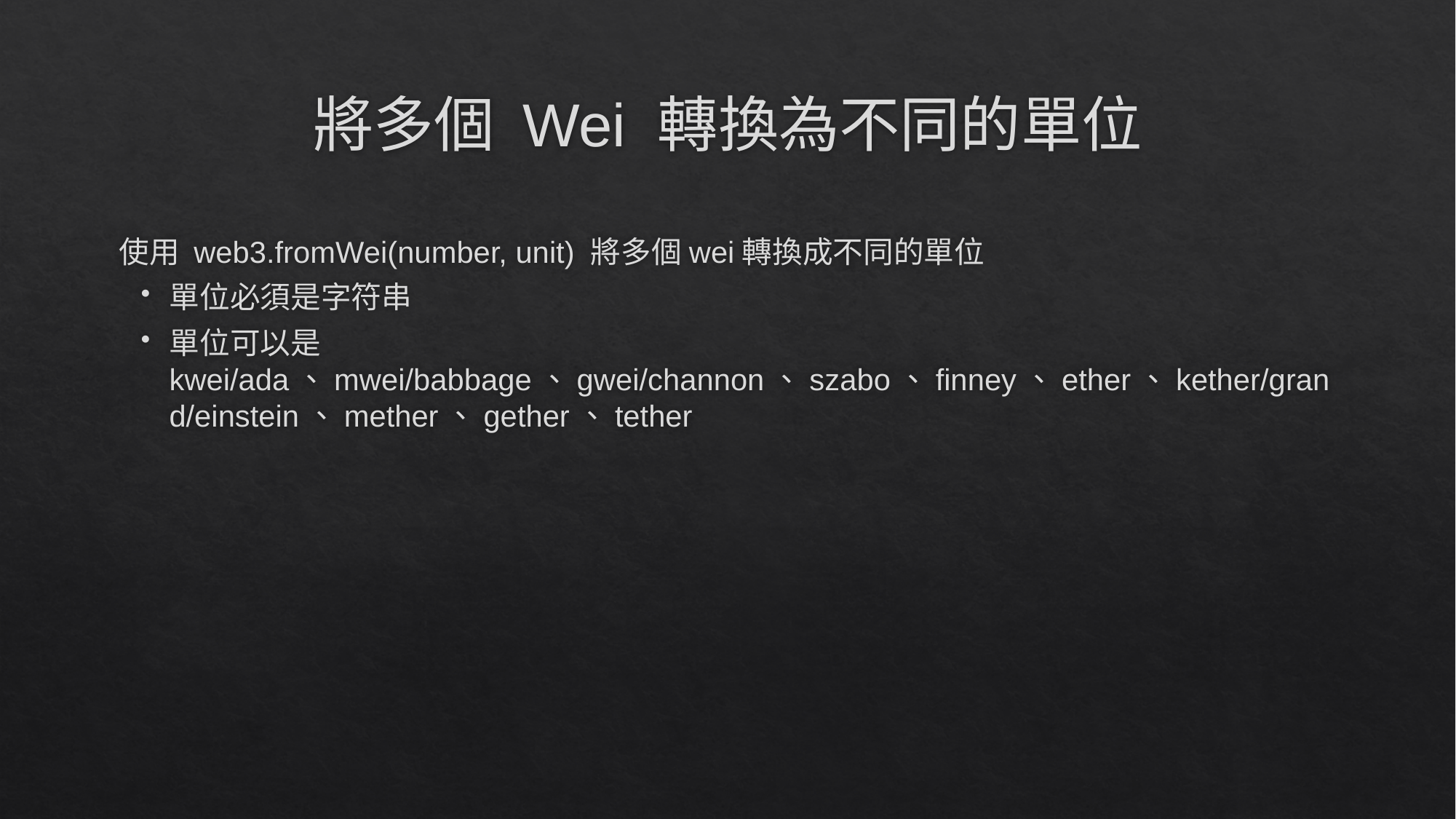

# 將多個 Wei 轉換為不同的單位
使用 web3.fromWei(number, unit) 將多個wei轉換成不同的單位
單位必須是字符串
單位可以是 kwei/ada、mwei/babbage、gwei/channon、szabo、finney、ether、kether/grand/einstein、mether、gether、tether